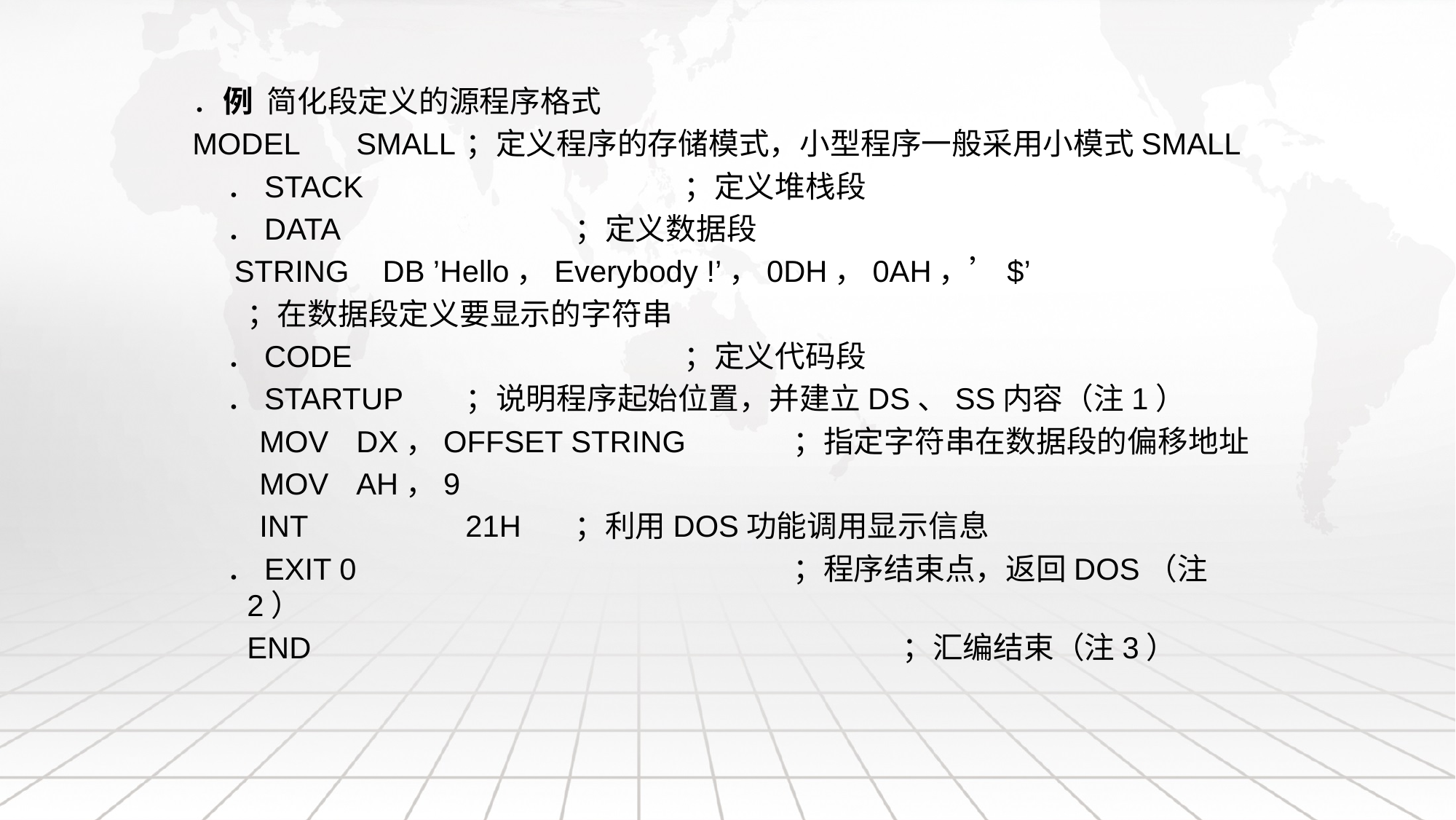

．例  简化段定义的源程序格式
model	small	；定义程序的存储模式，小型程序一般采用小模式small
    ．stack			；定义堆栈段
    ．data 			；定义数据段
     string    db ’Hello，Everybody !’，0dh，0ah，’$’
       ；在数据段定义要显示的字符串
    ．code 			；定义代码段
    ．startup	；说明程序起始位置，并建立DS、SS内容（注1）
        mov	dx，offset string	；指定字符串在数据段的偏移地址
        mov	ah，9
        int		21h	；利用DOS功能调用显示信息
    ．exit 0 				；程序结束点，返回DOS（注2）
    	end						；汇编结束（注3）